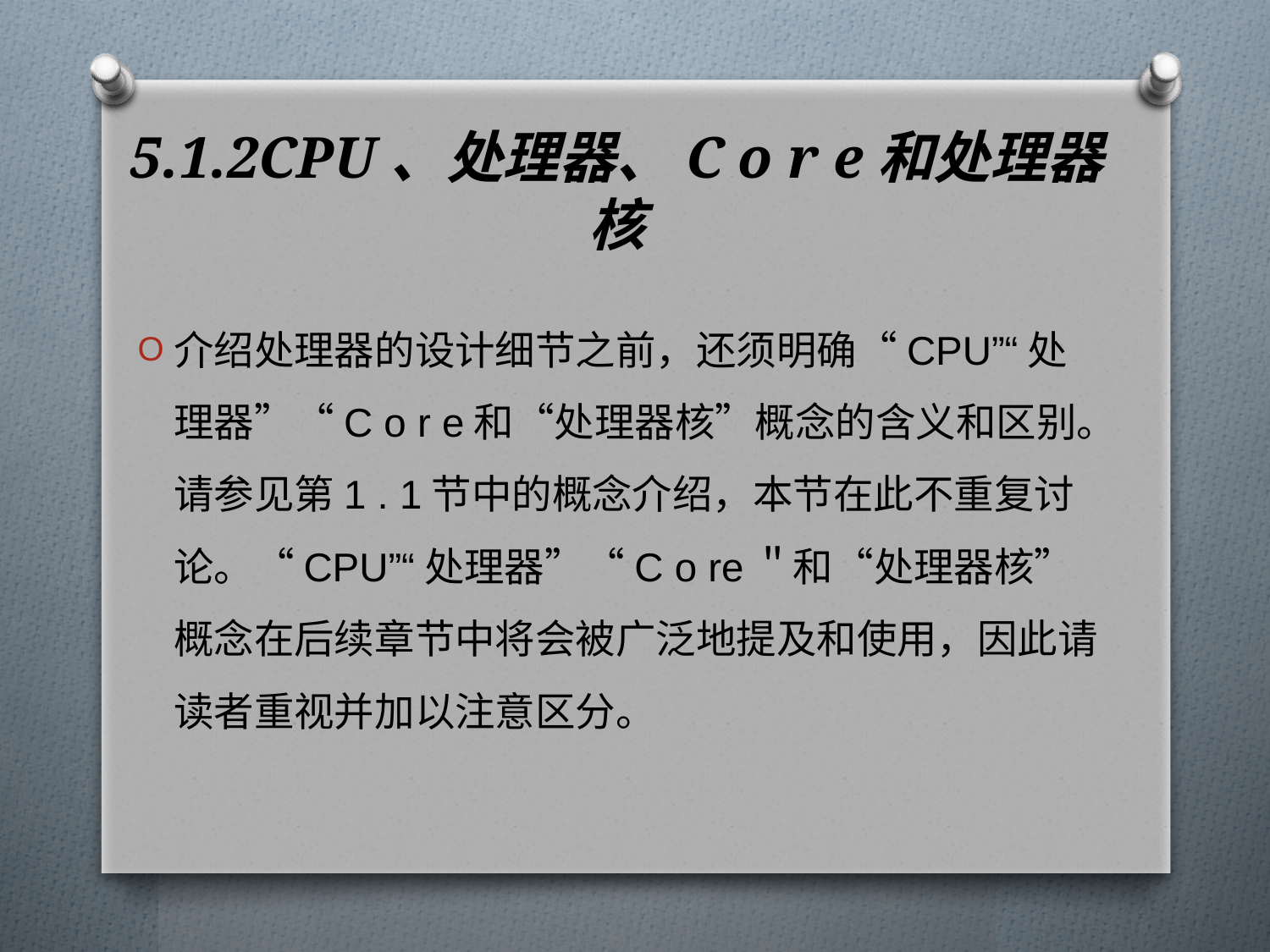

# 5.1.2CPU、处理器、C o r e和处理器核
介绍处理器的设计细节之前，还须明确“CPU”“处理器”“C o r e和“处理器核”概念的含义和区别。请参见第1 . 1节中的概念介绍，本节在此不重复讨论。“CPU”“处理器”“C o re＂和“处理器核”概念在后续章节中将会被广泛地提及和使用，因此请读者重视并加以注意区分。